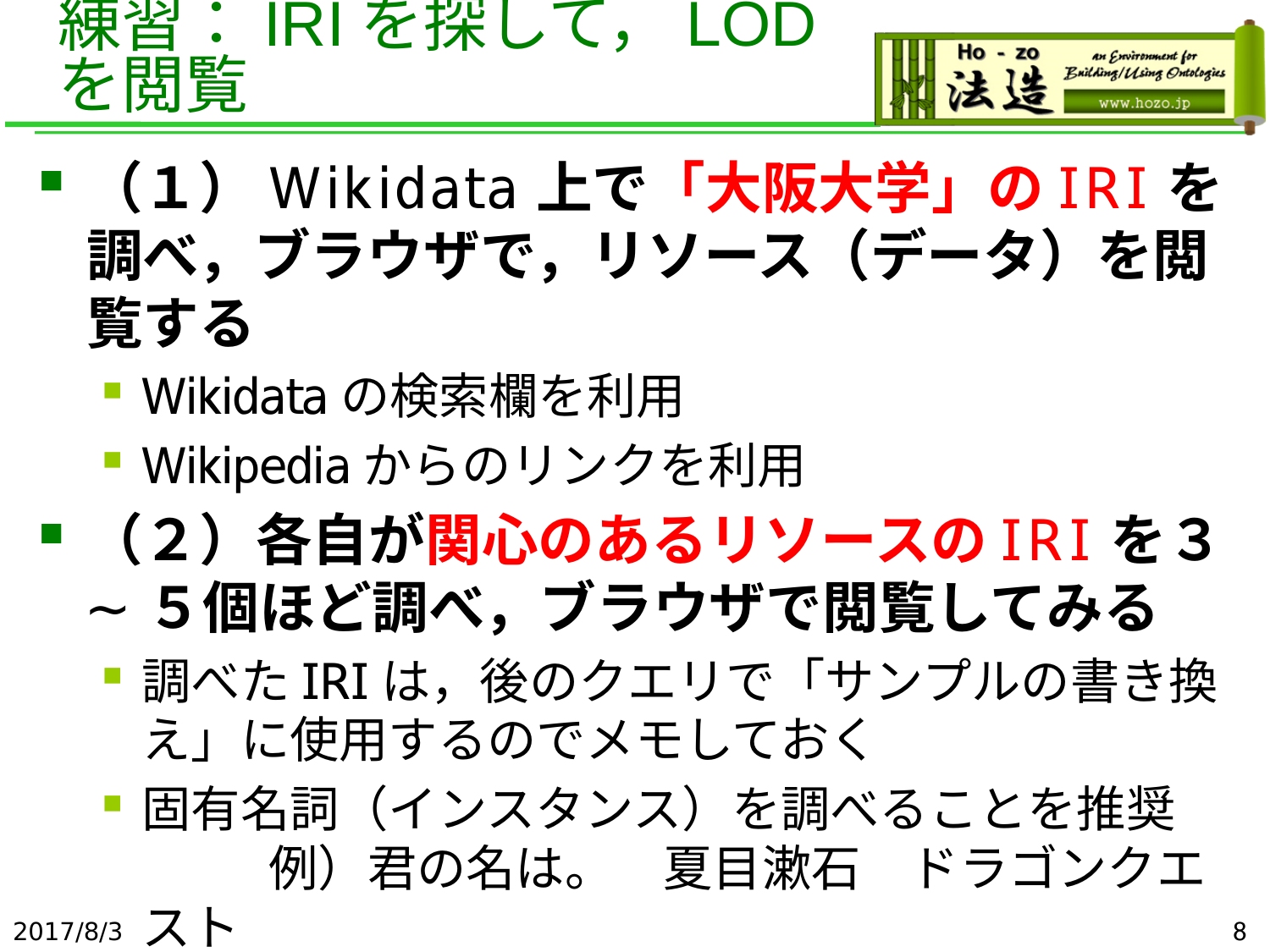

# 練習：IRIを探して，LODを閲覧
（１）Wikidata上で「大阪大学」のIRIを調べ，ブラウザで，リソース（データ）を閲覧する
Wikidataの検索欄を利用
Wikipediaからのリンクを利用
（２）各自が関心のあるリソースのIRIを３~５個ほど調べ，ブラウザで閲覧してみる
調べたIRIは，後のクエリで「サンプルの書き換え」に使用するのでメモしておく
固有名詞（インスタンス）を調べることを推奨
	例）君の名は。　夏目漱石　ドラゴンクエスト
データの記述（プロパティの種類）が多いものを探す
2017/8/3
8